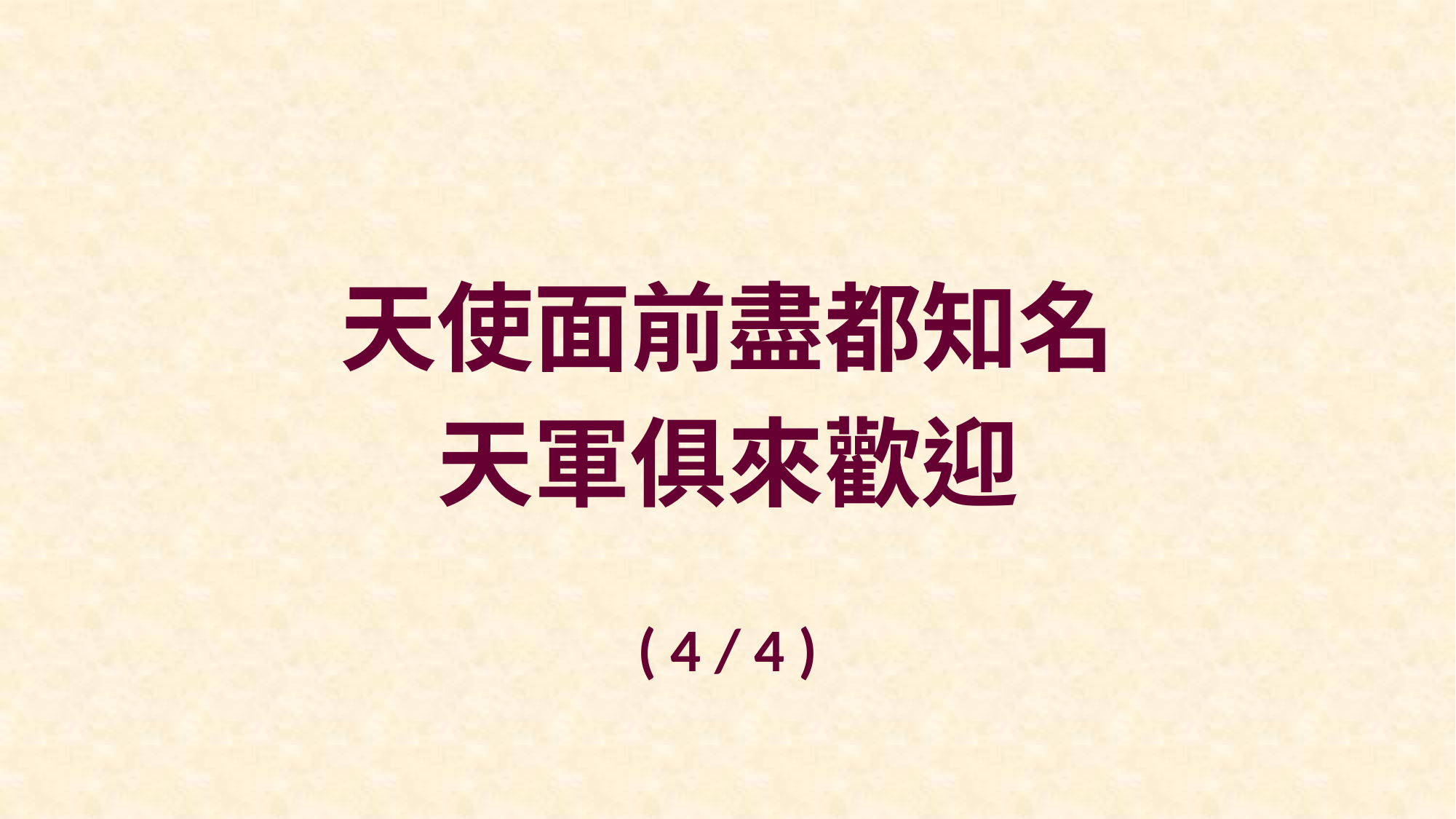

天使面前盡都知名
天軍俱來歡迎
( 4 / 4 )